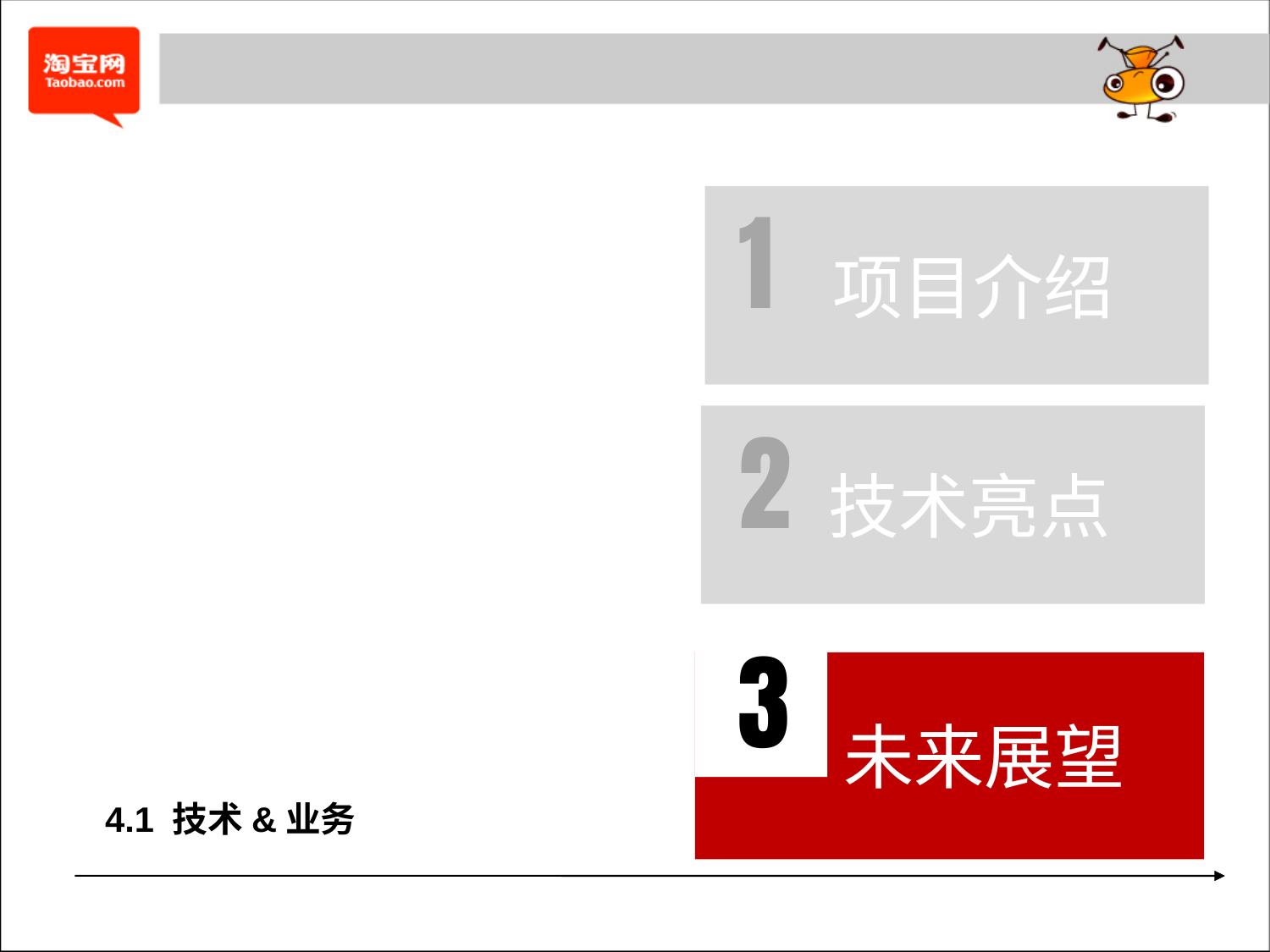

项目介绍
1
 技术亮点
2
3

未来展望
4.1 技术&业务